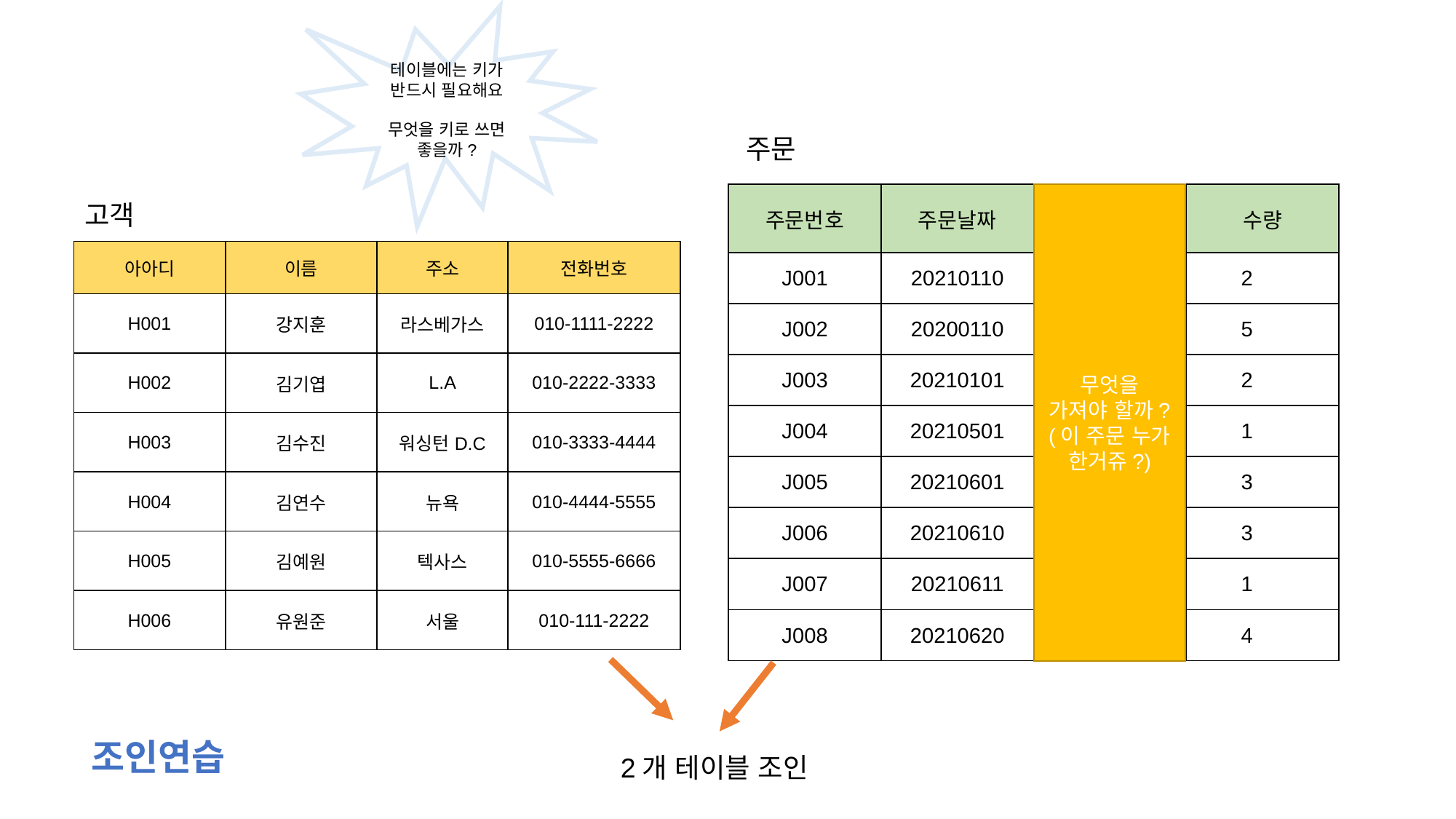

테이블에는 키가 반드시 필요해요

무엇을 키로 쓰면 좋을까?
주문
무엇을
가져야 할까?
(이 주문 누가 한거쥬?)
| 주문번호 | 주문날짜 | 고객코드 | 수량 |
| --- | --- | --- | --- |
| J001 | 20210110 | H001 | 2 |
| J002 | 20200110 | H002 | 5 |
| J003 | 20210101 | H003 | 2 |
| J004 | 20210501 | H004 | 1 |
| J005 | 20210601 | H005 | 3 |
| J006 | 20210610 | H001 | 3 |
| J007 | 20210611 | H002 | 1 |
| J008 | 20210620 | H001 | 4 |
고객
| 아아디 | 이름 | 주소 | 전화번호 |
| --- | --- | --- | --- |
| H001 | 강지훈 | 라스베가스 | 010-1111-2222 |
| H002 | 김기엽 | L.A | 010-2222-3333 |
| H003 | 김수진 | 워싱턴D.C | 010-3333-4444 |
| H004 | 김연수 | 뉴욕 | 010-4444-5555 |
| H005 | 김예원 | 텍사스 | 010-5555-6666 |
| H006 | 유원준 | 서울 | 010-111-2222 |
조인연습
2개 테이블 조인